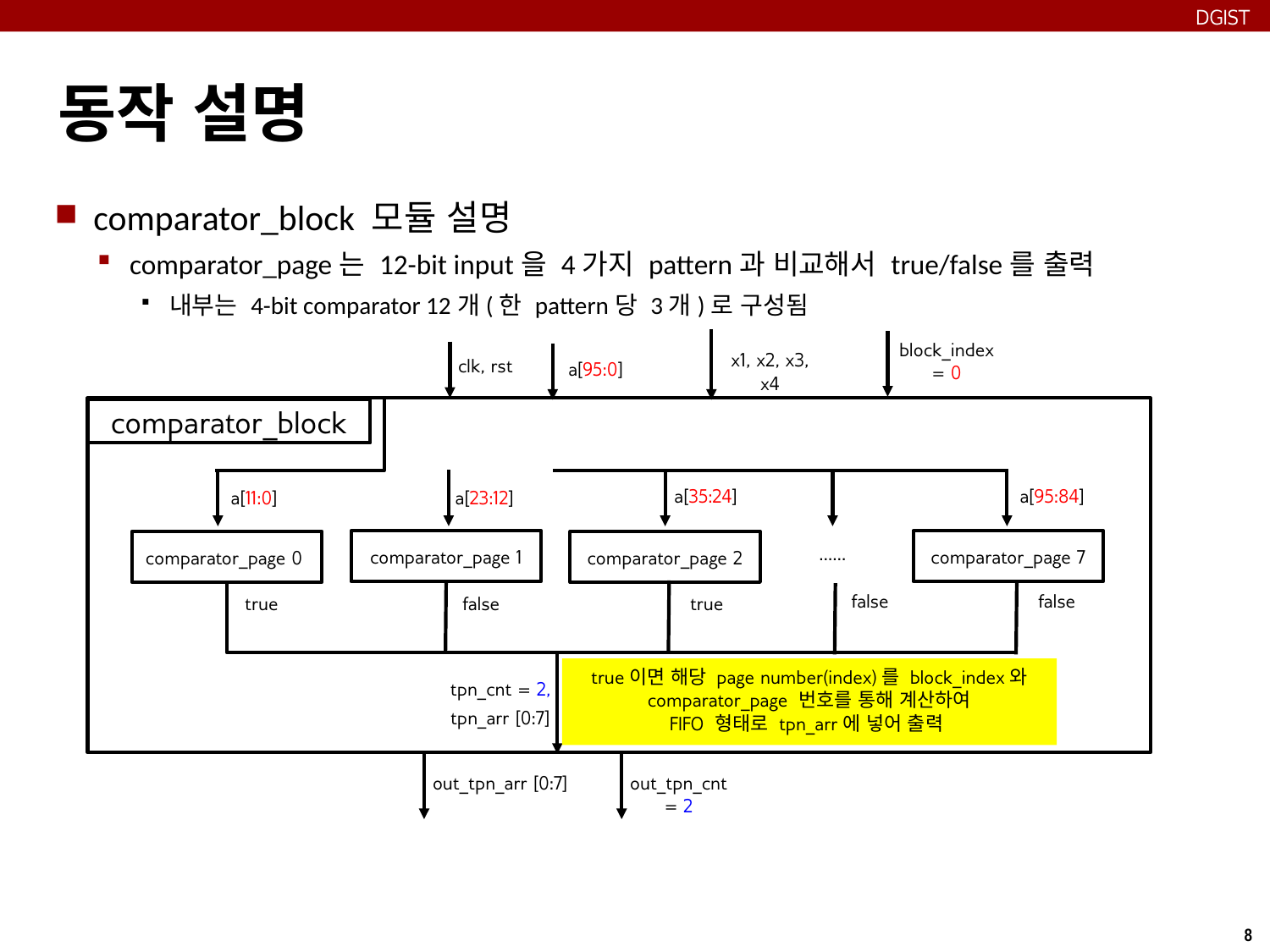

DGIST
# 동작 설명
comparator_block 모듈 설명
comparator_page는 12-bit input을 4가지 pattern과 비교해서 true/false를 출력
내부는 4-bit comparator 12개(한 pattern당 3개)로 구성됨
block_index= 0
x1, x2, x3, x4
clk, rst
a[95:0]

comparator_block
a[35:24]
a[95:84]
a[11:0]
a[23:12]
comparator_page 1
comparator_page 7
comparator_page 0
comparator_page 2
……
false
false
true
true
false
true이면 해당 page number(index)를 block_index와 comparator_page 번호를 통해 계산하여
FIFO 형태로 tpn_arr에 넣어 출력
tpn_cnt = 2,
tpn_arr [0:7]
out_tpn_arr [0:7]
out_tpn_cnt= 2